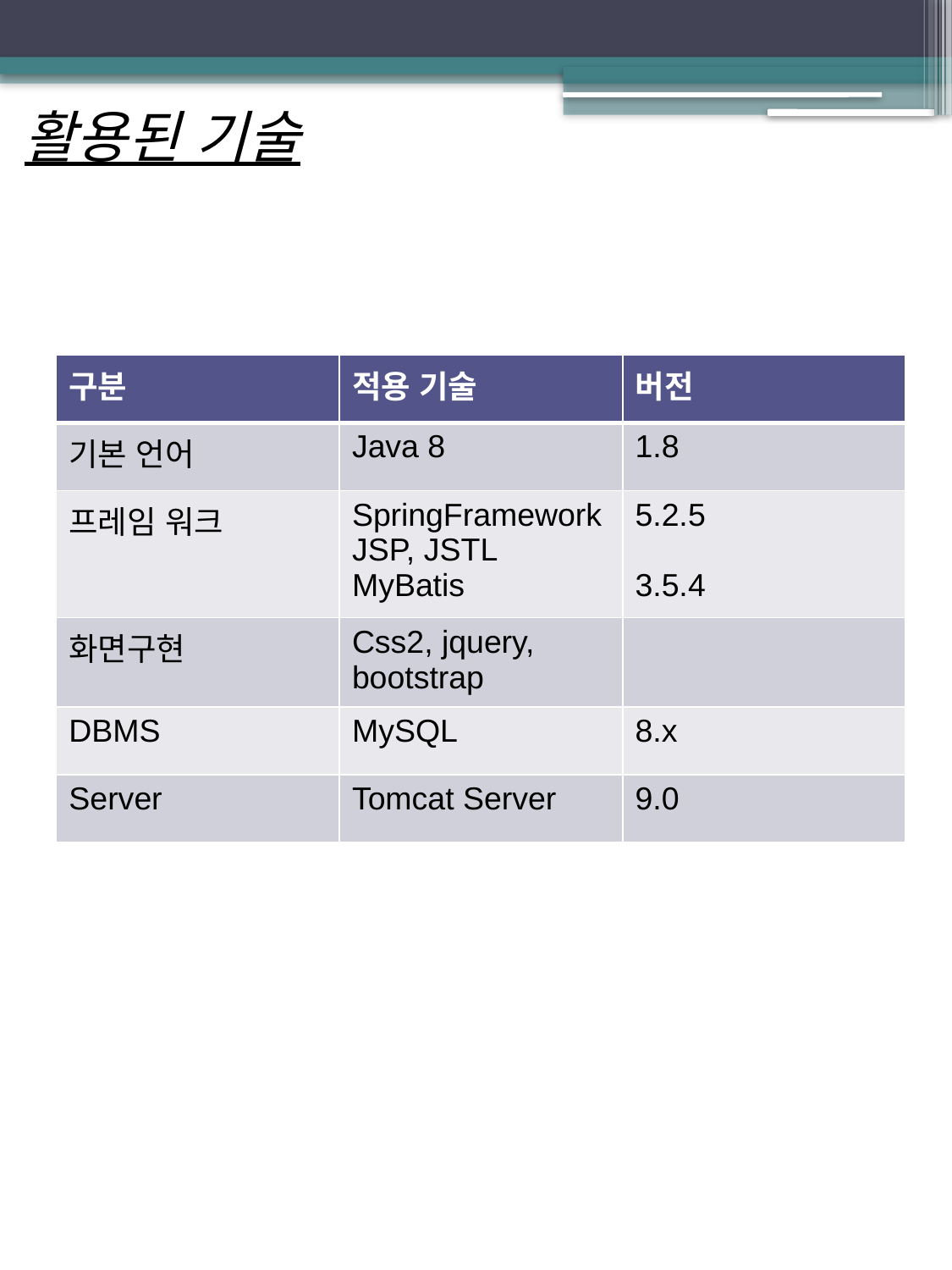

활용된 기술
| 구분 | 적용 기술 | 버전 |
| --- | --- | --- |
| 기본 언어 | Java 8 | 1.8 |
| 프레임 워크 | SpringFramework JSP, JSTL MyBatis | 5.2.5 3.5.4 |
| 화면구현 | Css2, jquery, bootstrap |  |
| DBMS | MySQL | 8.x |
| Server | Tomcat Server | 9.0 |